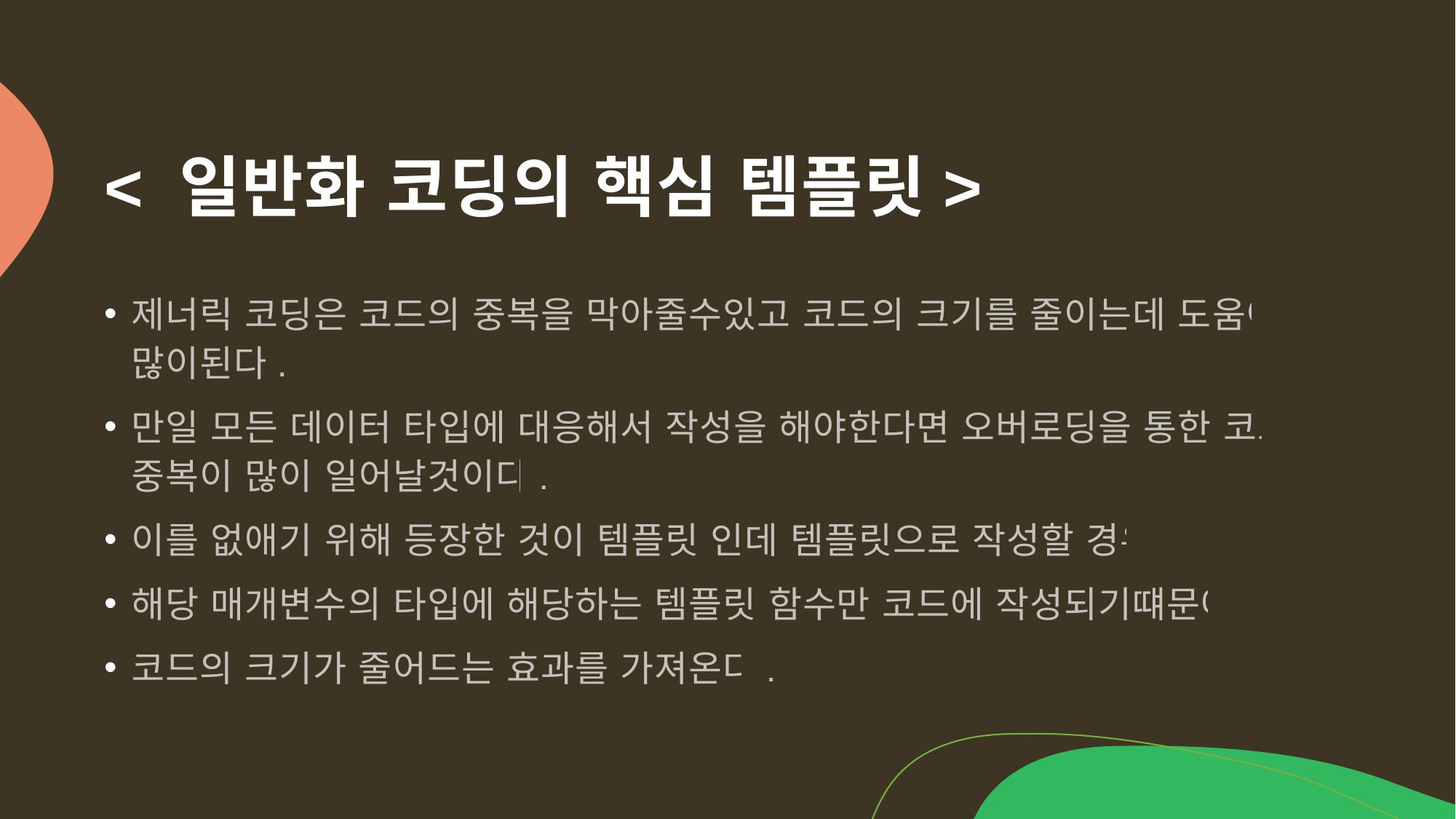

# < 일반화 코딩의 핵심 템플릿>
제너릭 코딩은 코드의 중복을 막아줄수있고 코드의 크기를 줄이는데 도움이 많이된다.
만일 모든 데이터 타입에 대응해서 작성을 해야한다면 오버로딩을 통한 코드 중복이 많이 일어날것이다.
이를 없애기 위해 등장한 것이 템플릿 인데 템플릿으로 작성할 경우
해당 매개변수의 타입에 해당하는 템플릿 함수만 코드에 작성되기떄문에
코드의 크기가 줄어드는 효과를 가져온다.